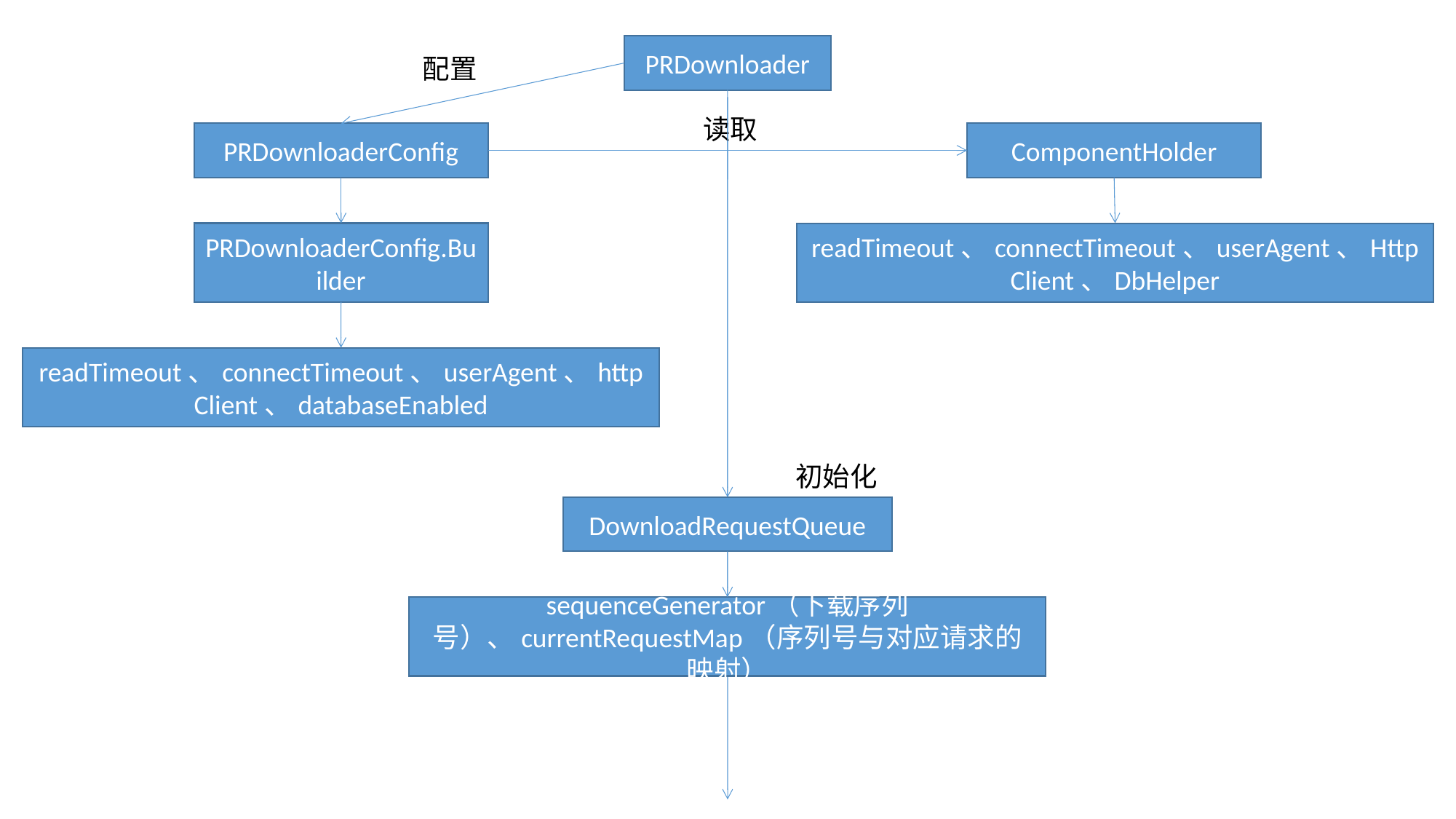

PRDownloader
配置
读取
PRDownloaderConfig
ComponentHolder
PRDownloaderConfig.Builder
readTimeout、connectTimeout、userAgent、HttpClient、DbHelper
readTimeout、connectTimeout、userAgent、httpClient、databaseEnabled
初始化
DownloadRequestQueue
sequenceGenerator（下载序列号）、currentRequestMap（序列号与对应请求的映射）